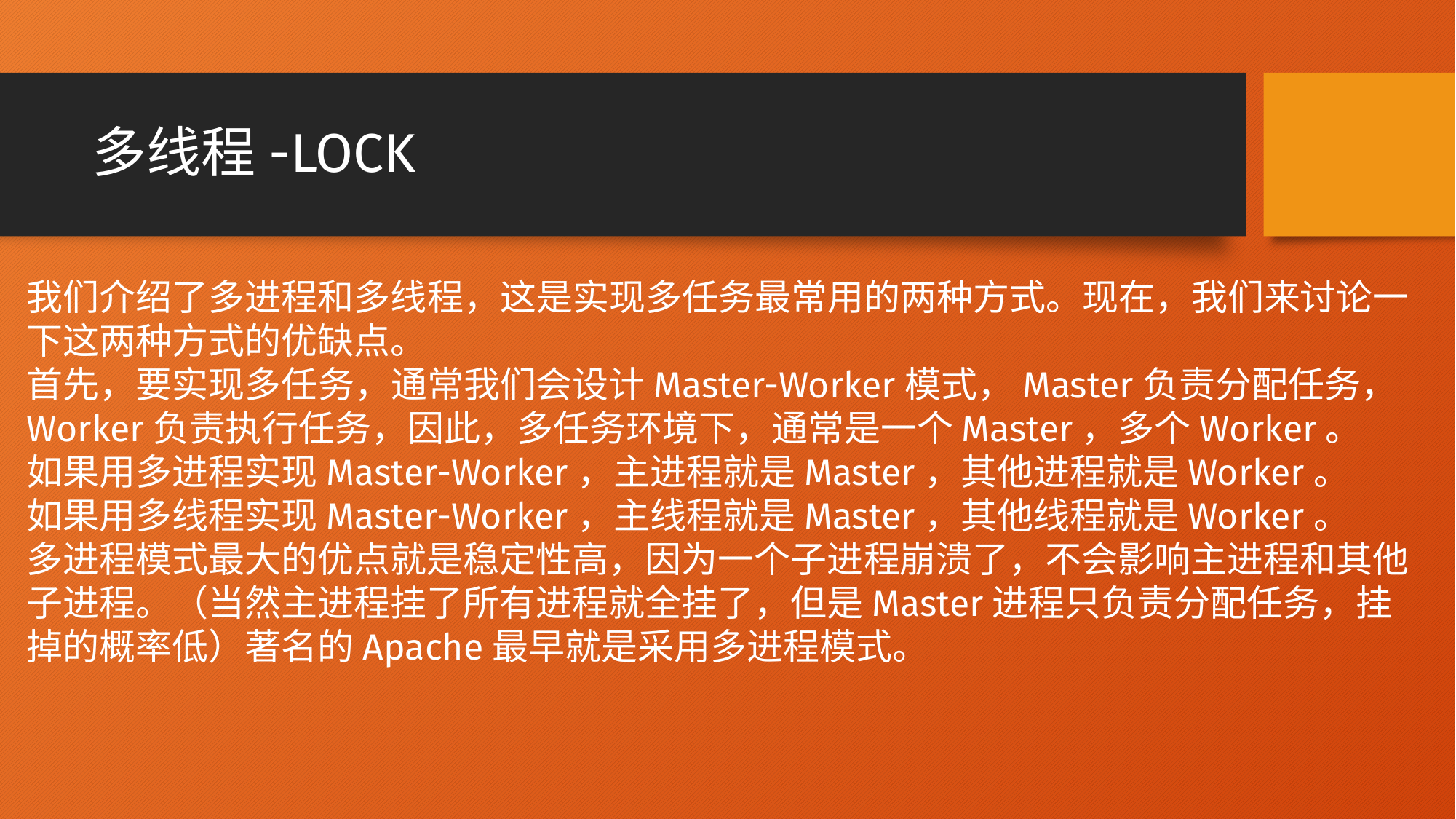

# 多线程-LOCK
我们介绍了多进程和多线程，这是实现多任务最常用的两种方式。现在，我们来讨论一下这两种方式的优缺点。
首先，要实现多任务，通常我们会设计Master-Worker模式，Master负责分配任务，Worker负责执行任务，因此，多任务环境下，通常是一个Master，多个Worker。
如果用多进程实现Master-Worker，主进程就是Master，其他进程就是Worker。
如果用多线程实现Master-Worker，主线程就是Master，其他线程就是Worker。
多进程模式最大的优点就是稳定性高，因为一个子进程崩溃了，不会影响主进程和其他子进程。（当然主进程挂了所有进程就全挂了，但是Master进程只负责分配任务，挂掉的概率低）著名的Apache最早就是采用多进程模式。